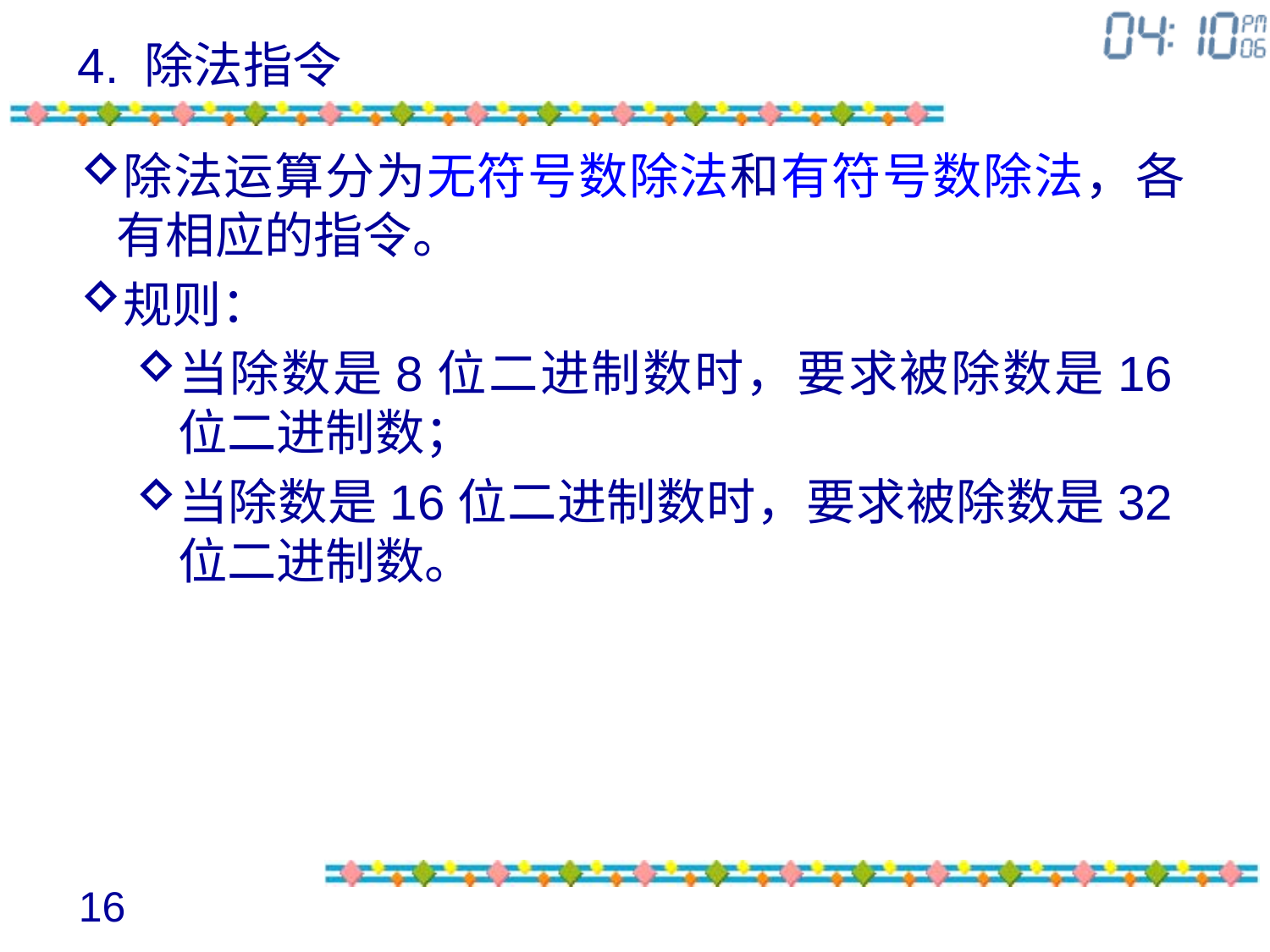

# 4. 除法指令
除法运算分为无符号数除法和有符号数除法，各有相应的指令。
规则：
当除数是8位二进制数时，要求被除数是16位二进制数；
当除数是16位二进制数时，要求被除数是32位二进制数。